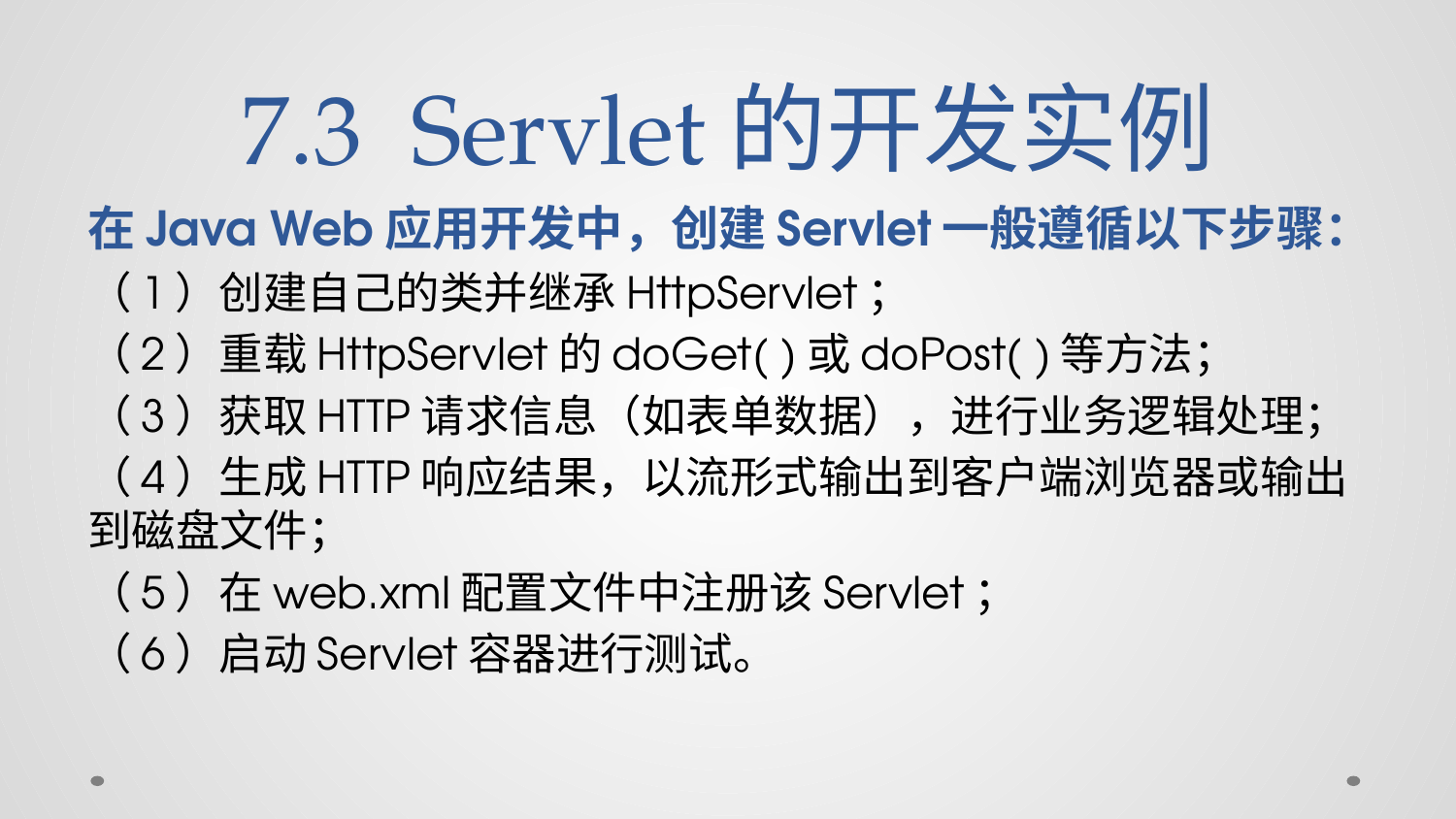

# 7.3  Servlet的开发实例
在Java Web应用开发中，创建Servlet一般遵循以下步骤：
（1）创建自己的类并继承HttpServlet；
（2）重载HttpServlet的doGet( )或doPost( )等方法；
（3）获取HTTP请求信息（如表单数据），进行业务逻辑处理；
（4）生成HTTP响应结果，以流形式输出到客户端浏览器或输出到磁盘文件；
（5）在web.xml配置文件中注册该Servlet；
（6）启动Servlet容器进行测试。